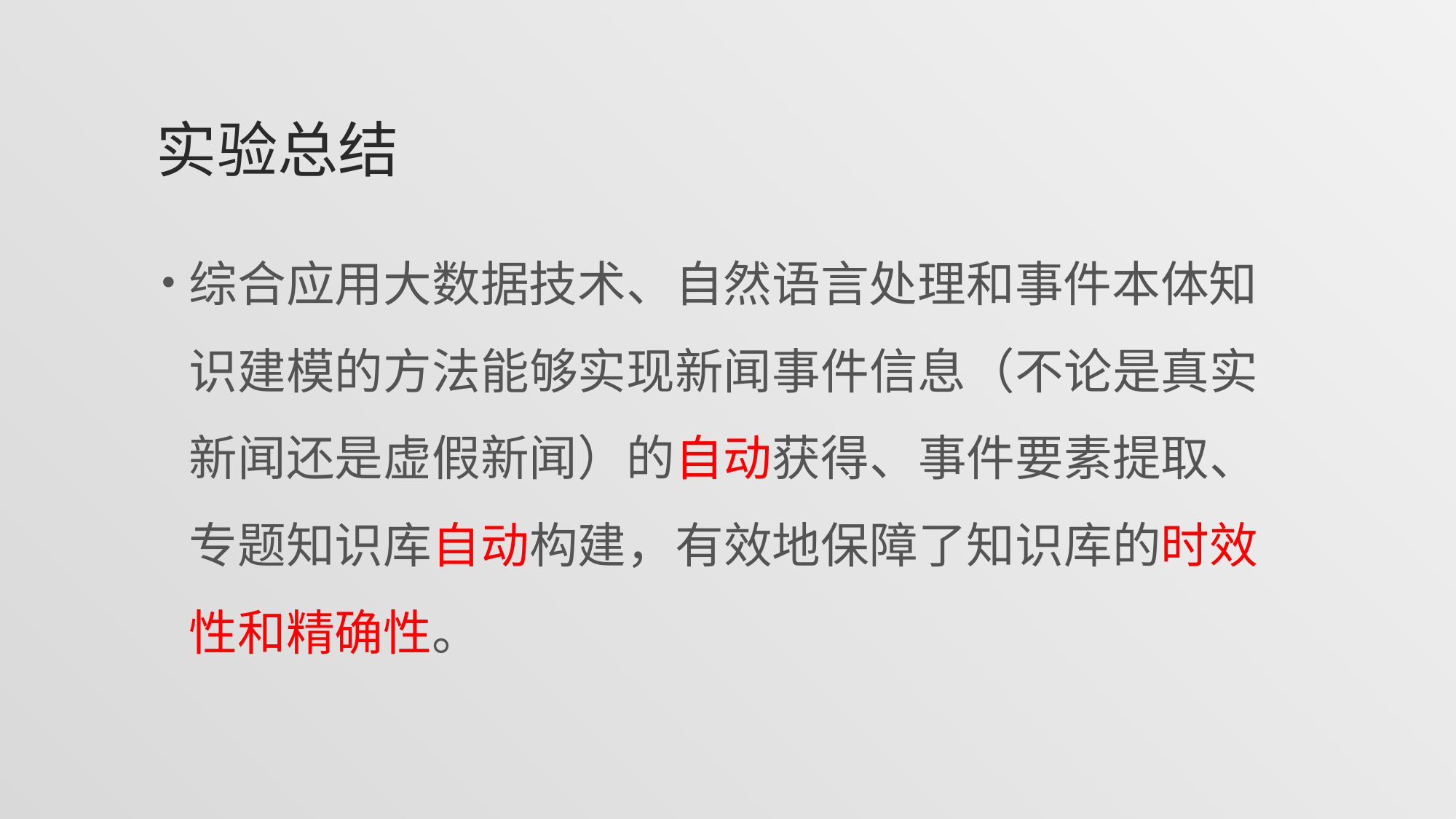

# 实验总结
综合应用大数据技术、自然语言处理和事件本体知识建模的方法能够实现新闻事件信息（不论是真实新闻还是虚假新闻）的自动获得、事件要素提取、专题知识库自动构建，有效地保障了知识库的时效性和精确性。